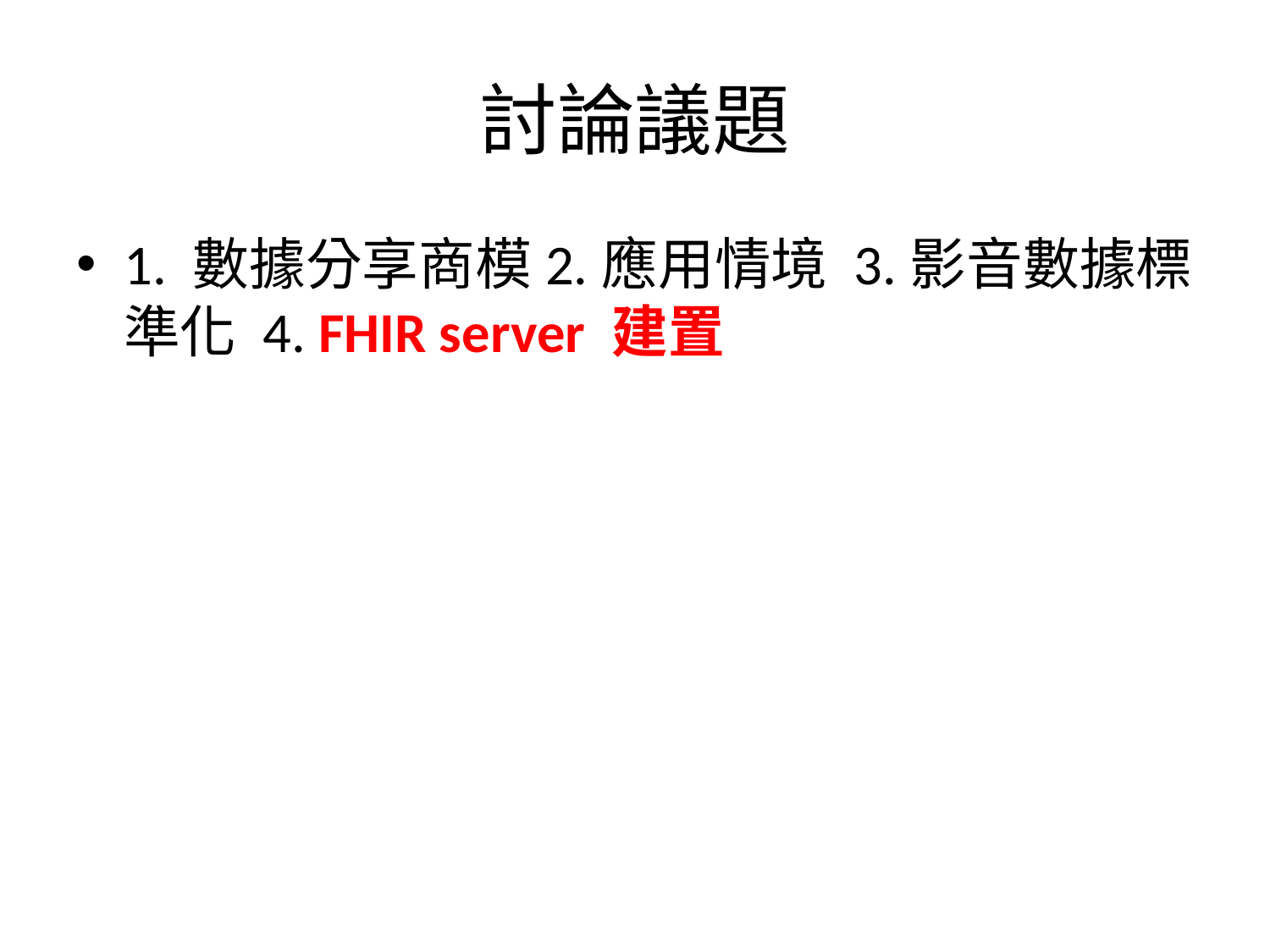

# 討論議題
1. 數據分享商模2.應用情境 3.影音數據標準化 4. FHIR server 建置